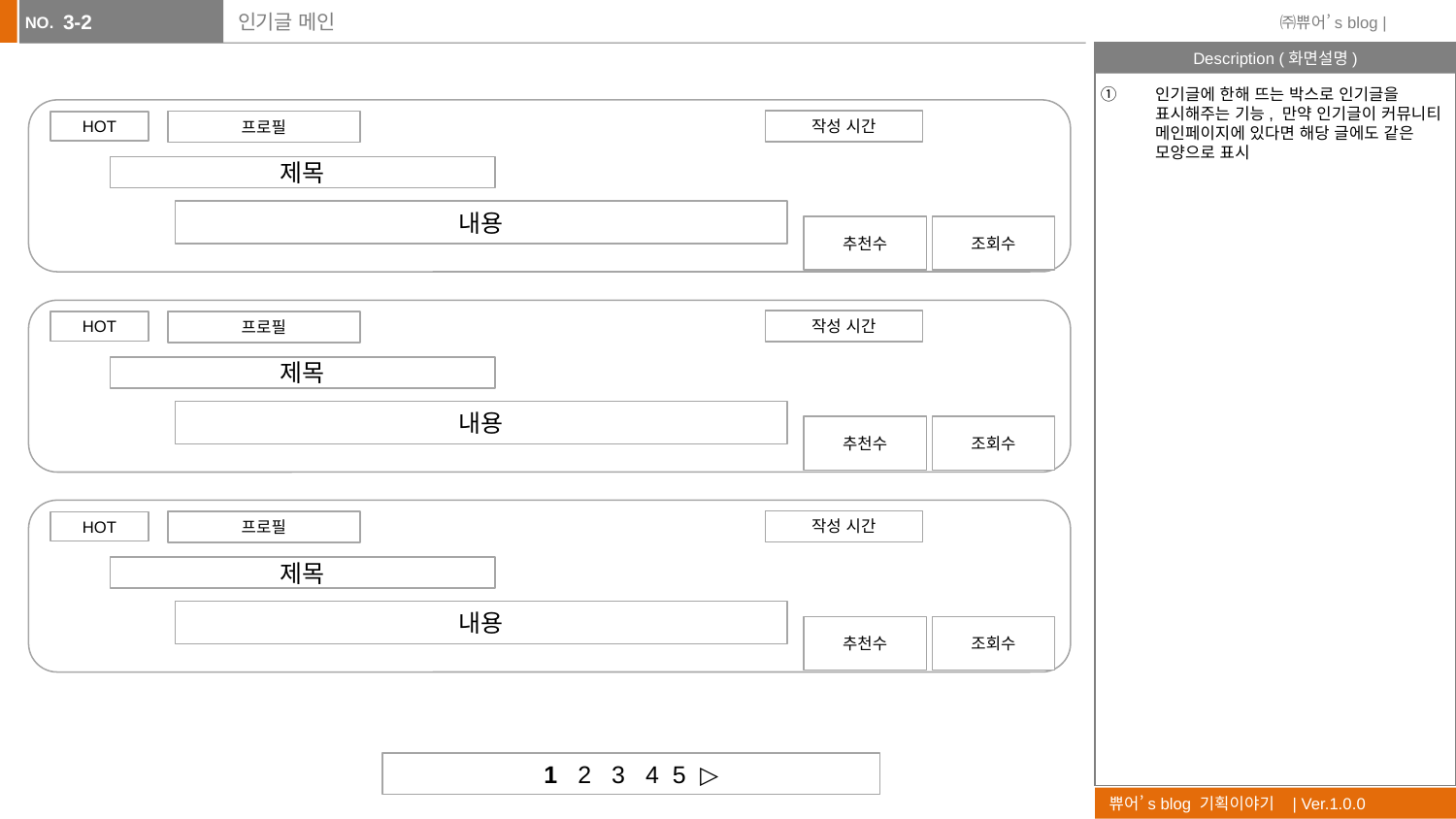

3-2
# 인기글 메인
인기글에 한해 뜨는 박스로 인기글을 표시해주는 기능, 만약 인기글이 커뮤니티 메인페이지에 있다면 해당 글에도 같은 모양으로 표시

작성 시간
프로필
HOT
제목
내용
추천수
조회수

작성 시간
프로필
HOT
제목
내용
추천수
조회수

작성 시간
프로필
HOT
제목
내용
추천수
조회수
1   2   3   4  5  ▷